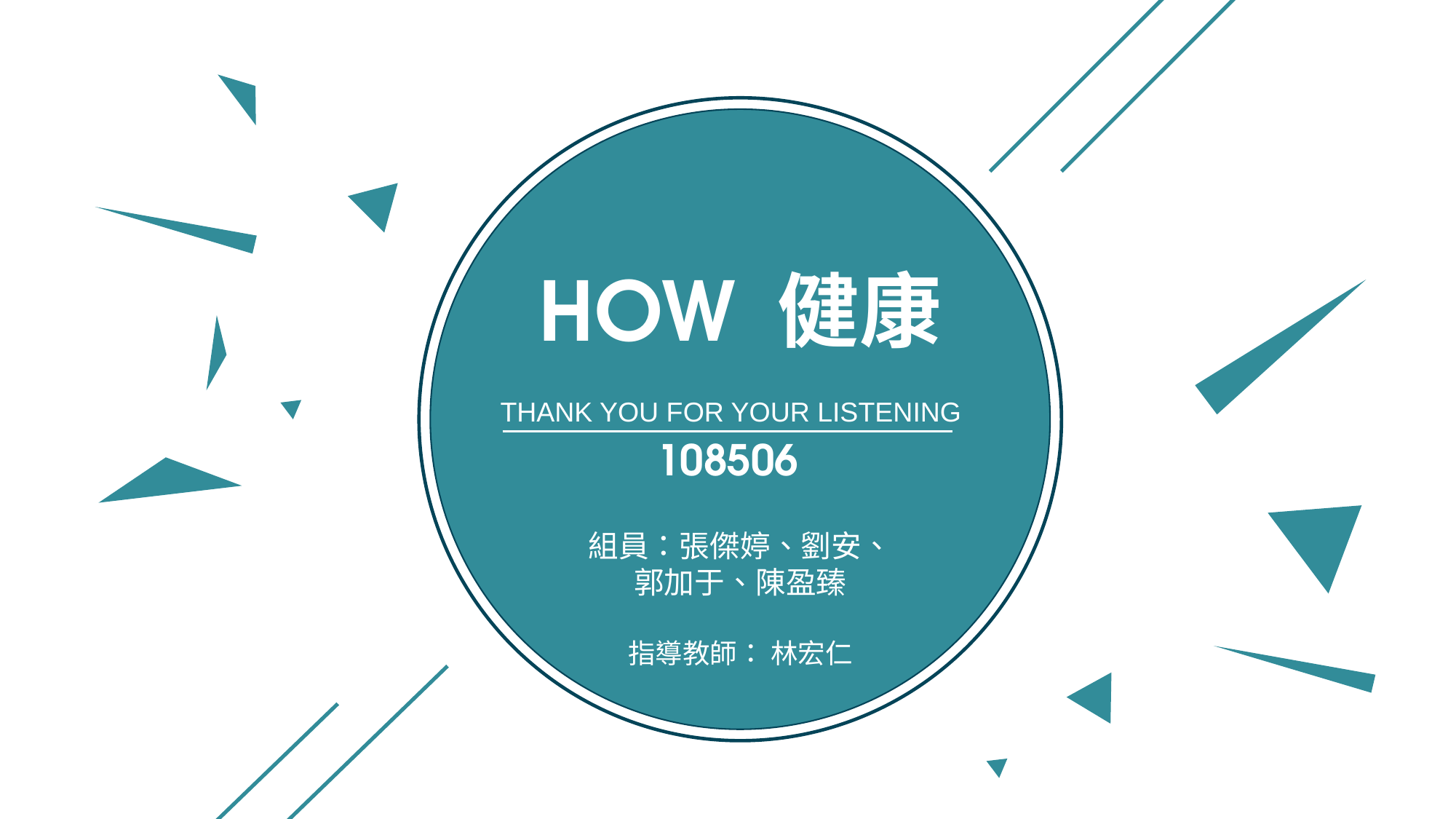

HOW 健康

THANK YOU FOR YOUR LISTENING

108506

組員：張傑婷、劉安、
郭加于、陳盈臻

指導教師： 林宏仁